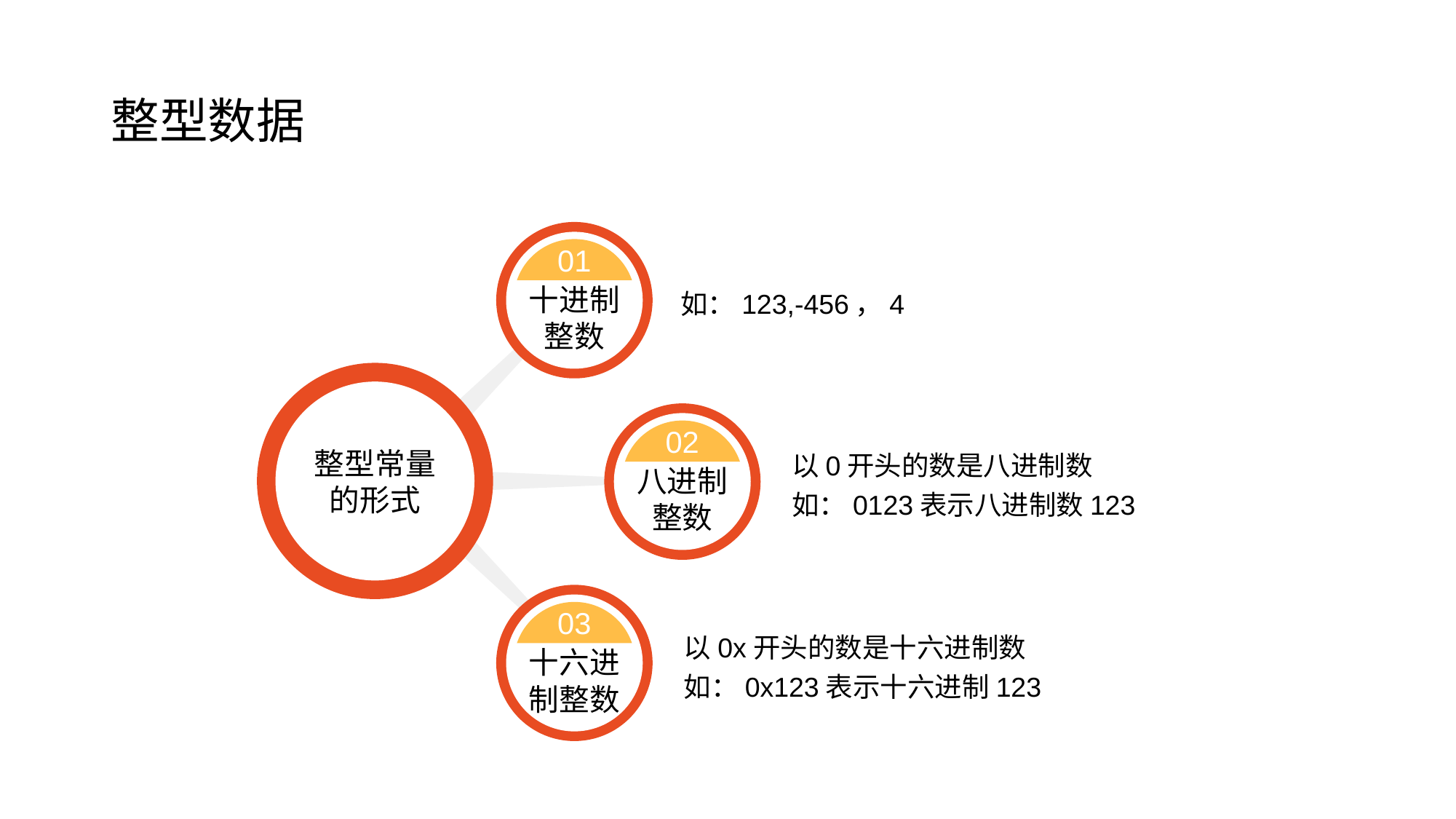

# 整型数据

十进制
整数
01
如：123,-456，4

整型常量的形式

八进制
整数
02
以0开头的数是八进制数
如：0123表示八进制数123

十六进制整数
03
以0x开头的数是十六进制数
如：0x123表示十六进制123